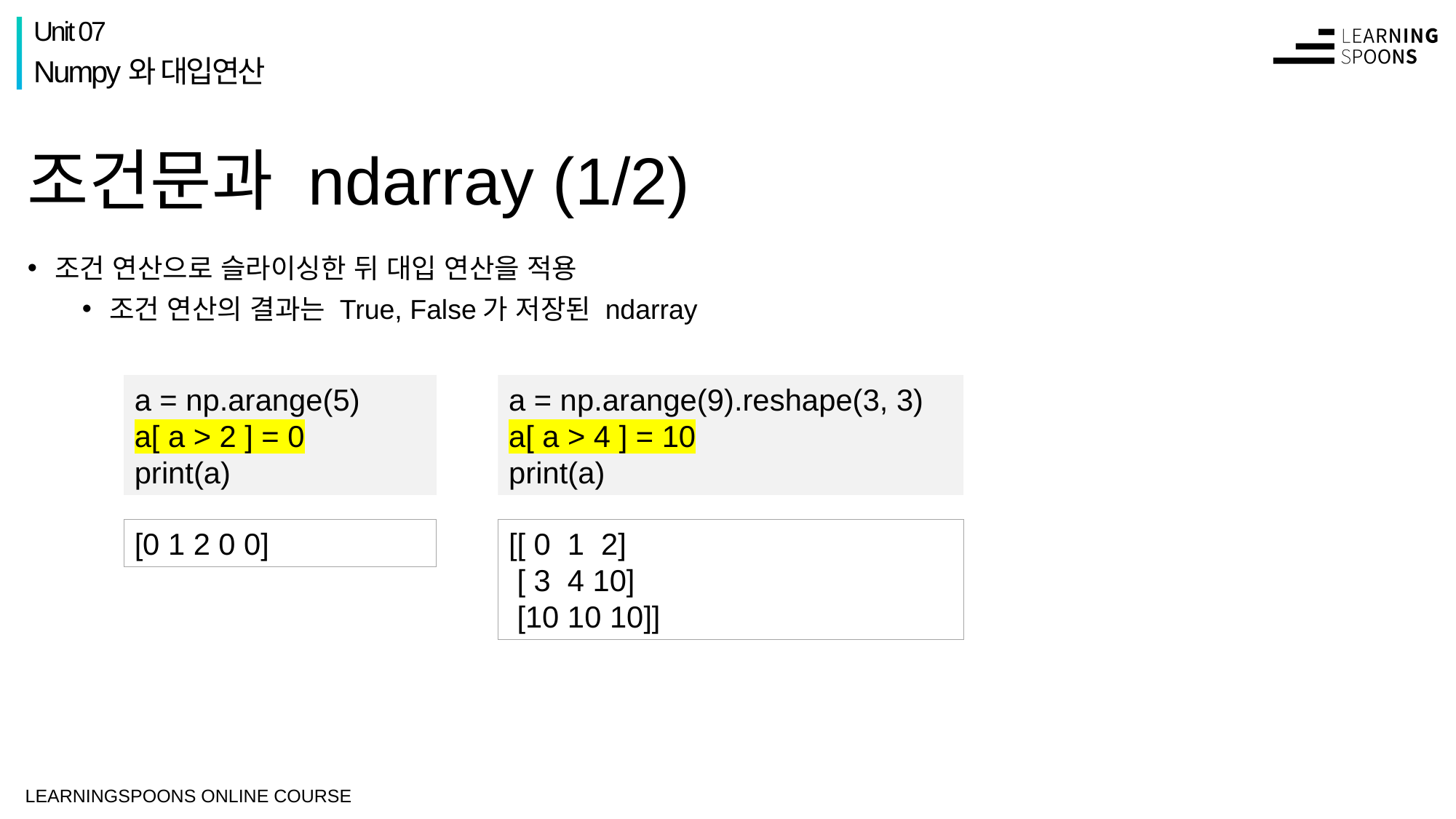

Unit 07
Numpy와 대입연산
# 조건문과 ndarray (1/2)
조건 연산으로 슬라이싱한 뒤 대입 연산을 적용
조건 연산의 결과는 True, False가 저장된 ndarray
a = np.arange(5)
a[ a > 2 ] = 0
print(a)
a = np.arange(9).reshape(3, 3)
a[ a > 4 ] = 10
print(a)
[0 1 2 0 0]
[[ 0  1  2]
 [ 3  4 10]
 [10 10 10]]